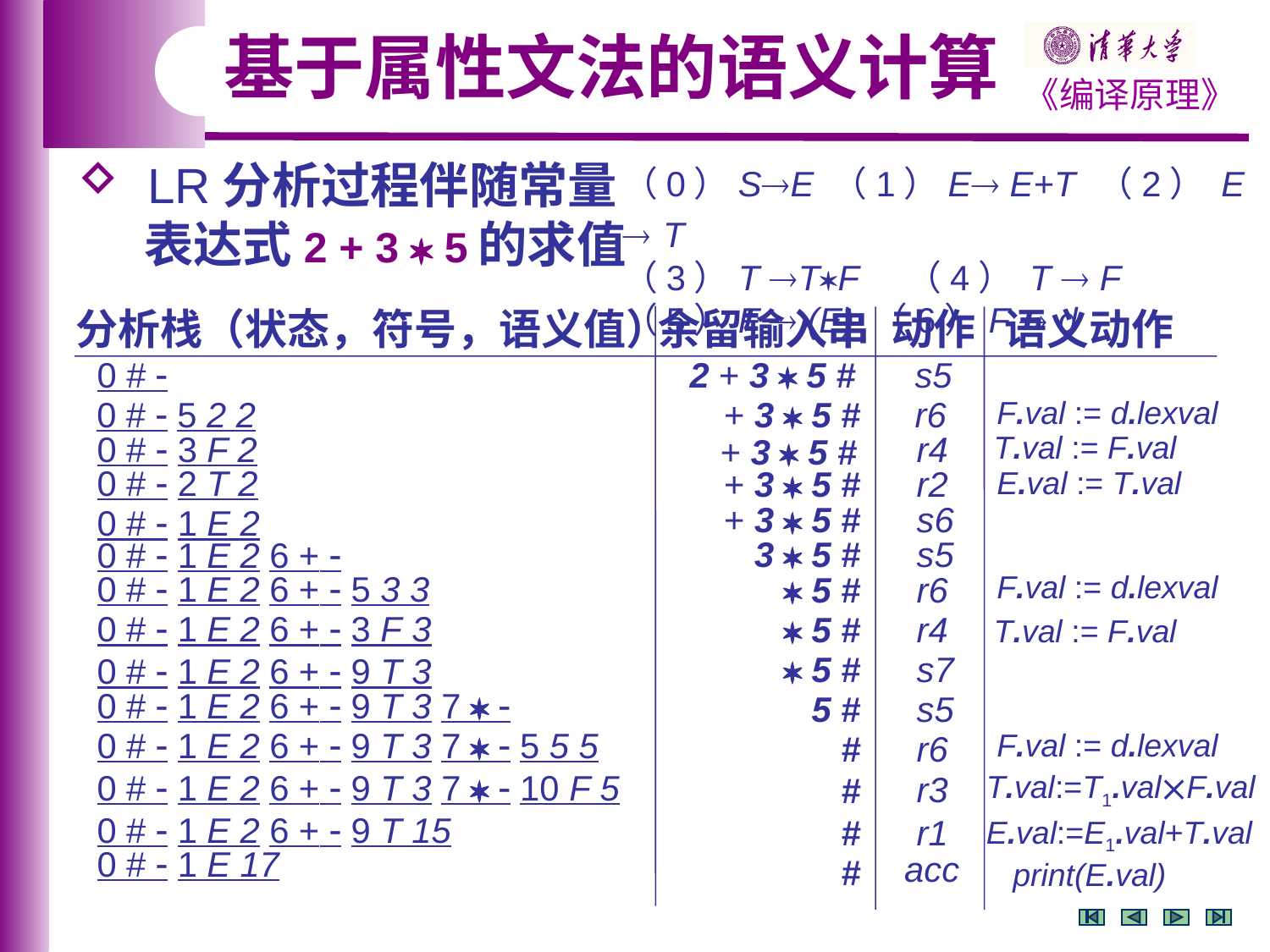

基于属性文法的语义计算
  LR分析过程伴随常量
     表达式2 + 3 ∗ 5的求值
（0）S→E （1）E→ E+T （2） E → T
（3）T →T∗F    （4） T → F
（5）F → (E) （6）F → d
分析栈（状态，符号，语义值）
余留输入串
动作
语义动作

0 # −
2 + 3 ∗ 5 #
s5

0 # − 5 2 2
 + 3 ∗ 5 #
r6
F.val := d.lexval
0 # − 3 F 2
r4
T.val := F.val
 + 3 ∗ 5 #
0 # − 2 T 2
 + 3 ∗ 5 #
r2
E.val := T.val
 + 3 ∗ 5 #
s6
0 # − 1 E 2
 3 ∗ 5 #
s5
0 # − 1 E 2 6 + −
0 # − 1 E 2 6 + − 5 3 3
F.val := d.lexval
 ∗ 5 #
r6
0 # − 1 E 2 6 + − 3 F 3
 ∗ 5 #
r4
T.val := F.val
 ∗ 5 #
s7
0 # − 1 E 2 6 + − 9 T 3
0 # − 1 E 2 6 + − 9 T 3 7 ∗ −
  5 #
s5
0 # − 1 E 2 6 + − 9 T 3 7 ∗ − 5 5 5
F.val := d.lexval
   #
r6
0 # − 1 E 2 6 + − 9 T 3 7 ∗ − 10 F 5
r3
T.val:=T1.val×F.val
   #
0 # − 1 E 2 6 + − 9 T 15
   #
r1
E.val:=E1.val+T.val
0 # − 1 E 17
acc
   #
print(E.val)